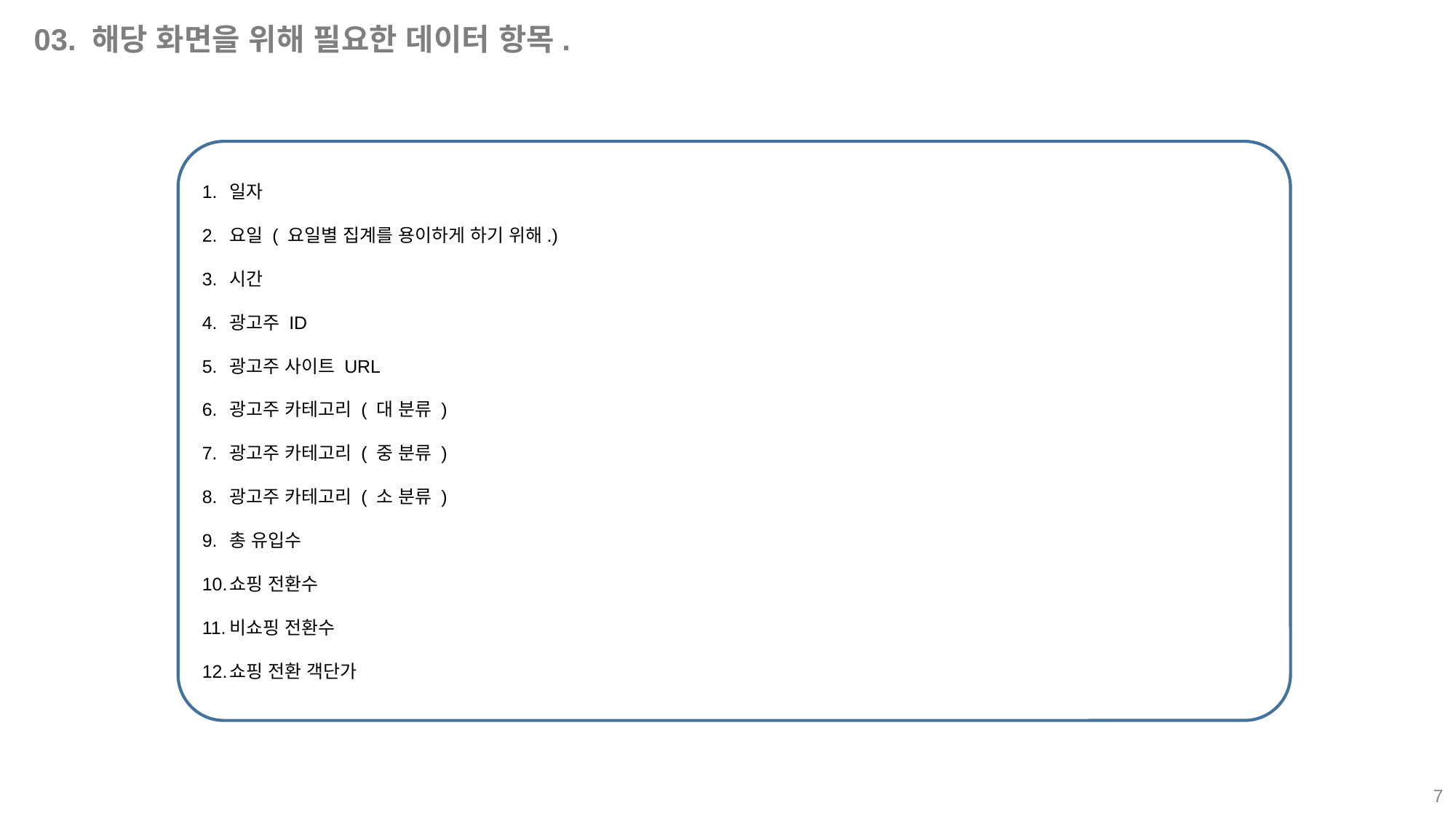

03. 해당 화면을 위해 필요한 데이터 항목.
일자
요일 ( 요일별 집계를 용이하게 하기 위해.)
시간
광고주 ID
광고주 사이트 URL
광고주 카테고리 ( 대 분류 )
광고주 카테고리 ( 중 분류 )
광고주 카테고리 ( 소 분류 )
총 유입수
쇼핑 전환수
비쇼핑 전환수
쇼핑 전환 객단가

7